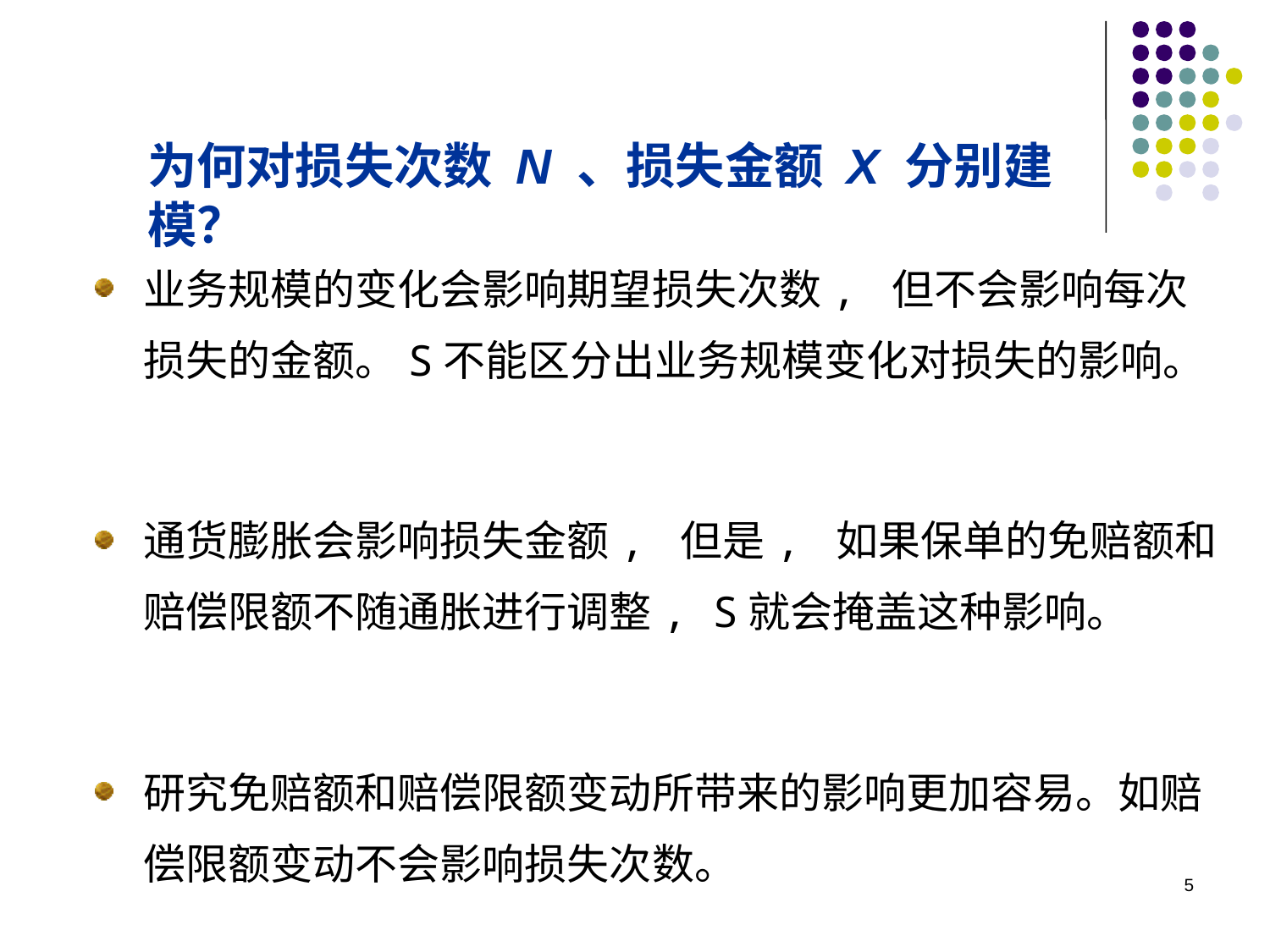

为何对损失次数 N 、损失金额 X 分别建模？
业务规模的变化会影响期望损失次数, 但不会影响每次损失的金额。S不能区分出业务规模变化对损失的影响。

通货膨胀会影响损失金额, 但是, 如果保单的免赔额和赔偿限额不随通胀进行调整, S就会掩盖这种影响。

研究免赔额和赔偿限额变动所带来的影响更加容易。如赔偿限额变动不会影响损失次数。
5